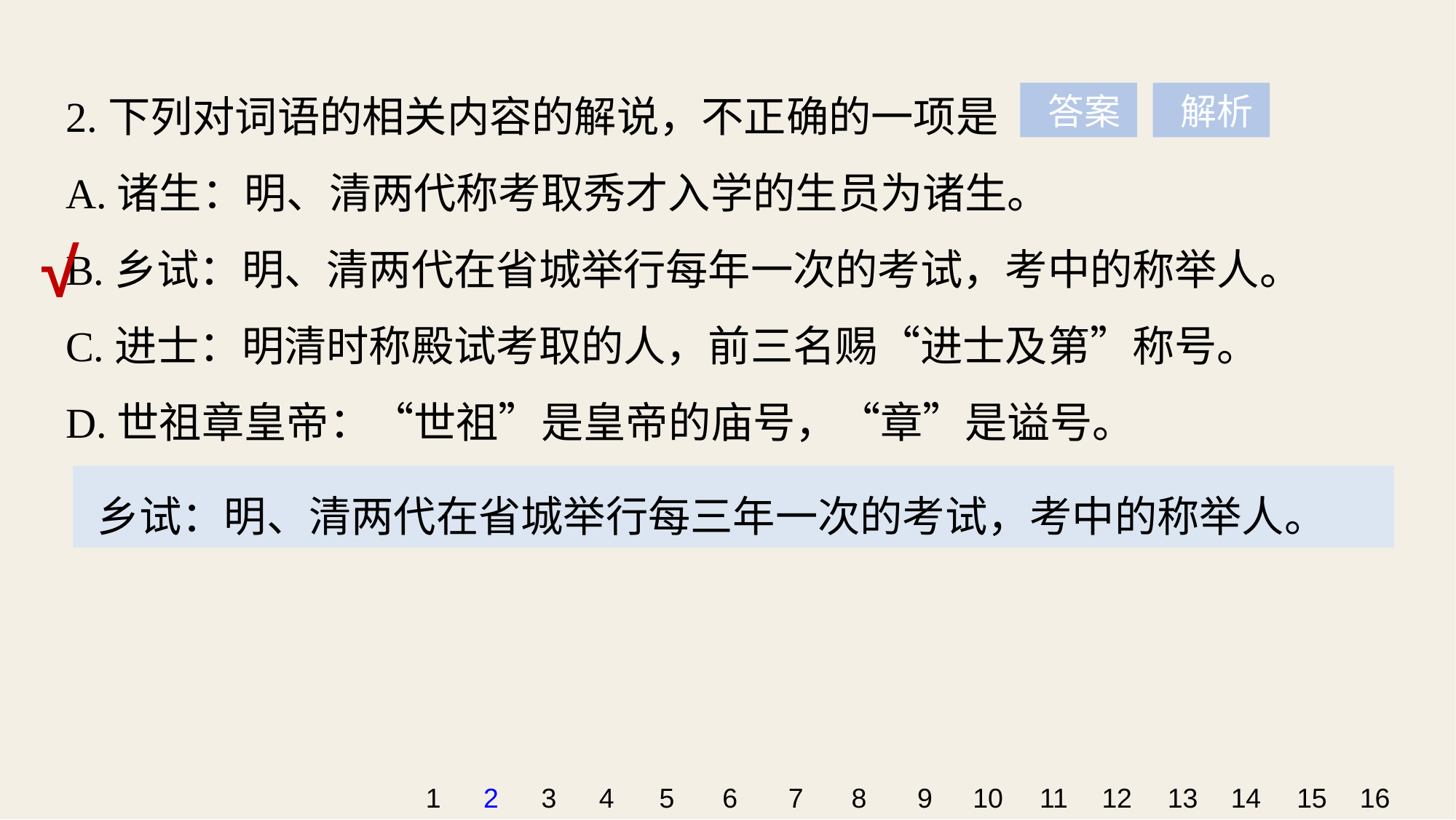

2.下列对词语的相关内容的解说，不正确的一项是
A.诸生：明、清两代称考取秀才入学的生员为诸生。
B.乡试：明、清两代在省城举行每年一次的考试，考中的称举人。
C.进士：明清时称殿试考取的人，前三名赐“进士及第”称号。
D.世祖章皇帝：“世祖”是皇帝的庙号，“章”是谥号。
 答案
 解析
√
乡试：明、清两代在省城举行每三年一次的考试，考中的称举人。

1
2
3
4
5
6
7
8
9
10
11
12
13
14
15
16